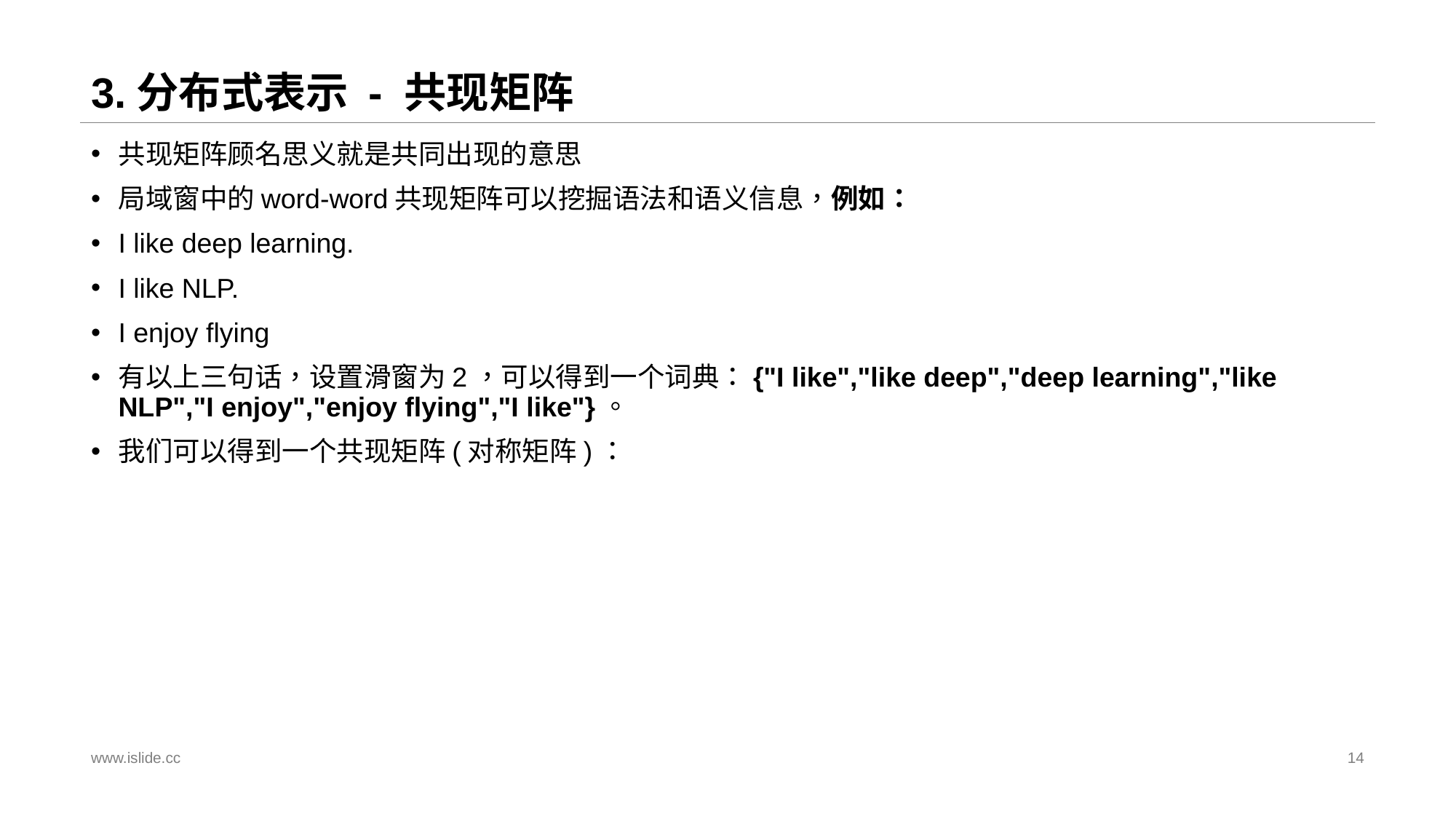

# 3.分布式表示 - 共现矩阵
共现矩阵顾名思义就是共同出现的意思
局域窗中的word-word共现矩阵可以挖掘语法和语义信息，例如：
I like deep learning.
I like NLP.
I enjoy flying
有以上三句话，设置滑窗为2，可以得到一个词典：{"I like","like deep","deep learning","like NLP","I enjoy","enjoy flying","I like"}。
我们可以得到一个共现矩阵(对称矩阵)：

www. islide.cc
14